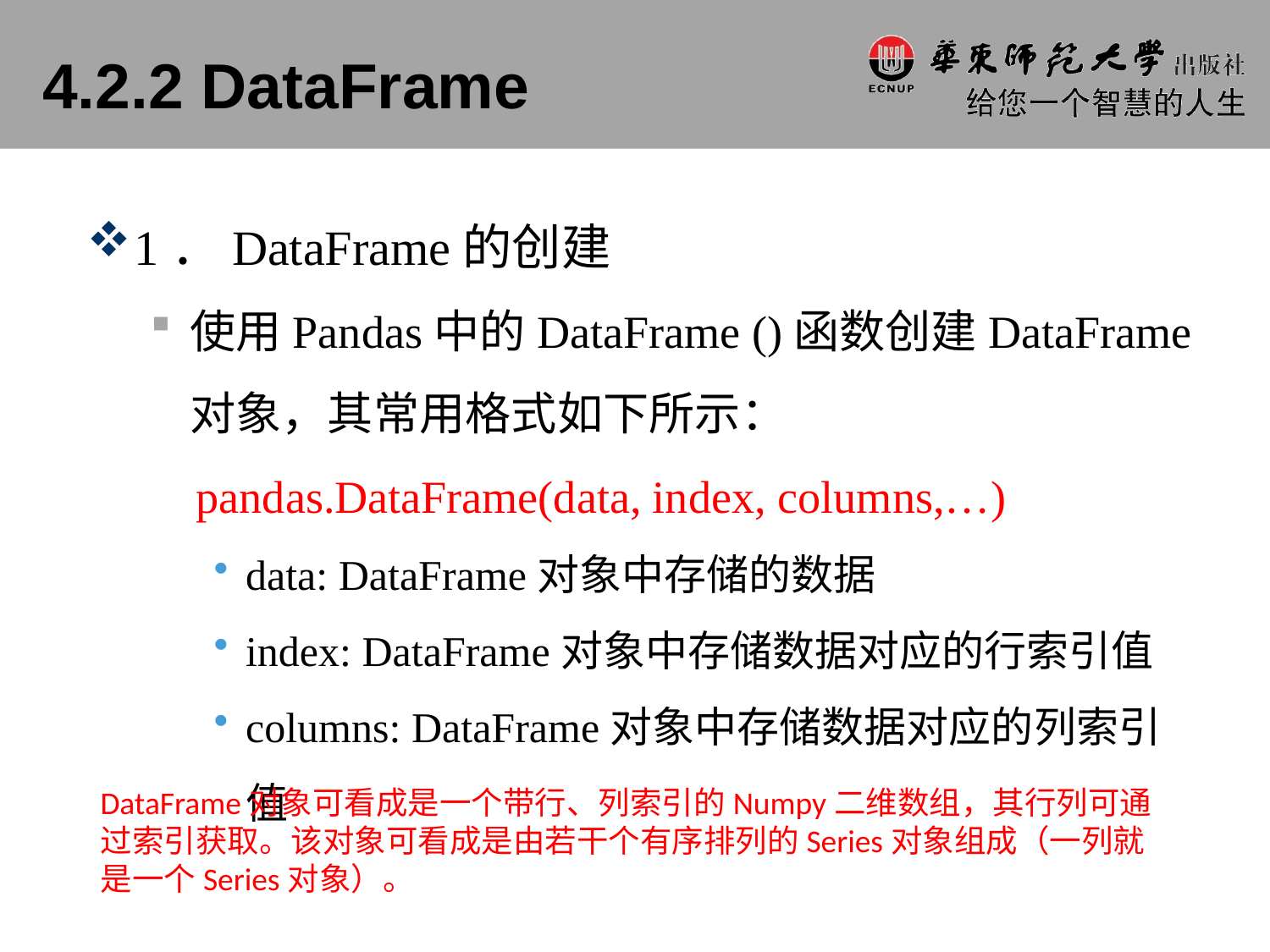

# 4.2.2 DataFrame
1．DataFrame的创建
使用Pandas中的DataFrame ()函数创建DataFrame对象，其常用格式如下所示：
    pandas.DataFrame(data, index, columns,…)
data: DataFrame对象中存储的数据
index: DataFrame对象中存储数据对应的行索引值
columns: DataFrame对象中存储数据对应的列索引值
DataFrame对象可看成是一个带行、列索引的Numpy二维数组，其行列可通过索引获取。该对象可看成是由若干个有序排列的Series对象组成（一列就是一个Series对象）。